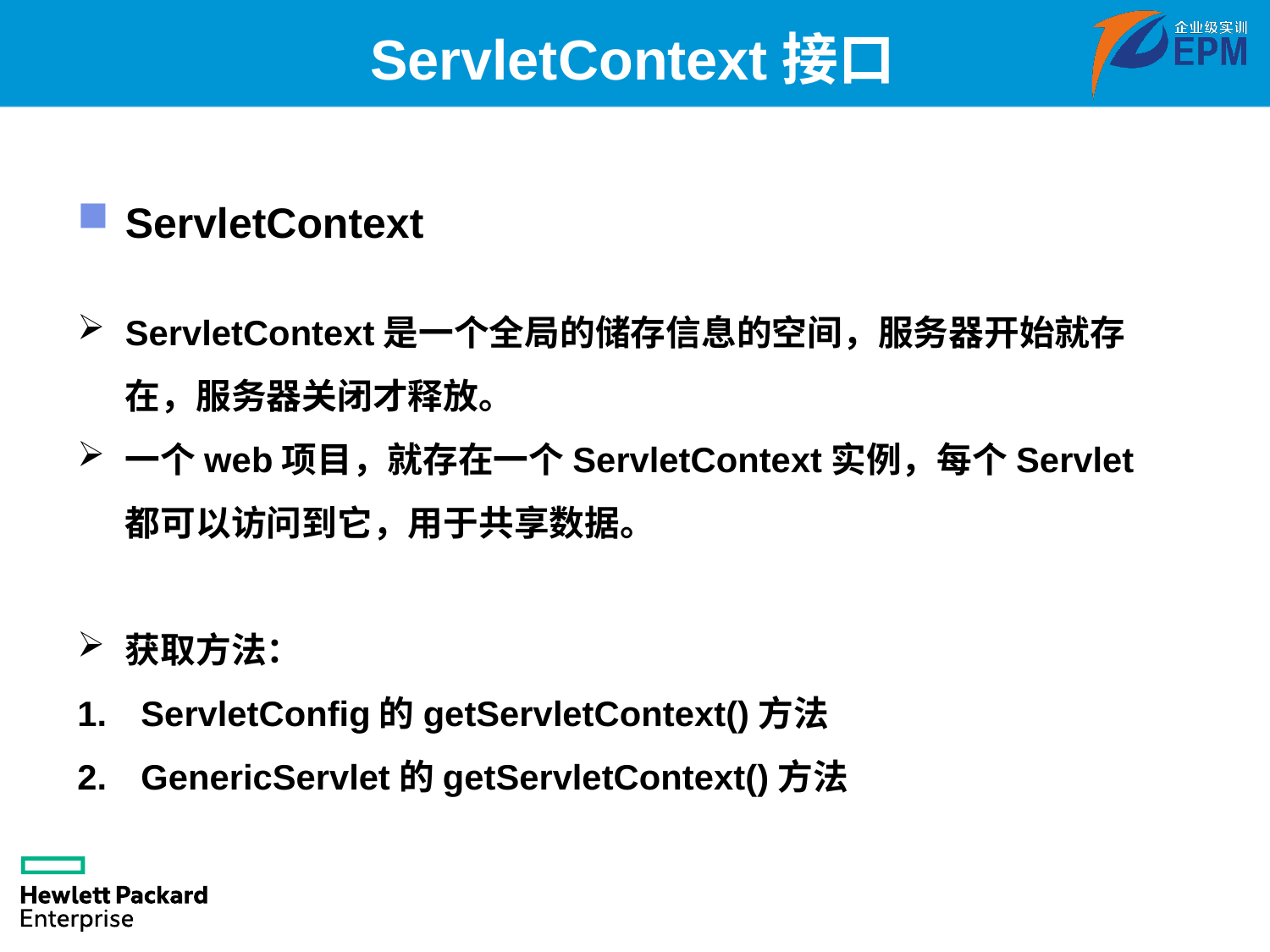

# ServletContext接口
ServletContext

ServletContext是一个全局的储存信息的空间，服务器开始就存在，服务器关闭才释放。
一个web项目，就存在一个ServletContext实例，每个Servlet都可以访问到它，用于共享数据。

获取方法：
ServletConfig的getServletContext()方法
GenericServlet的getServletContext()方法